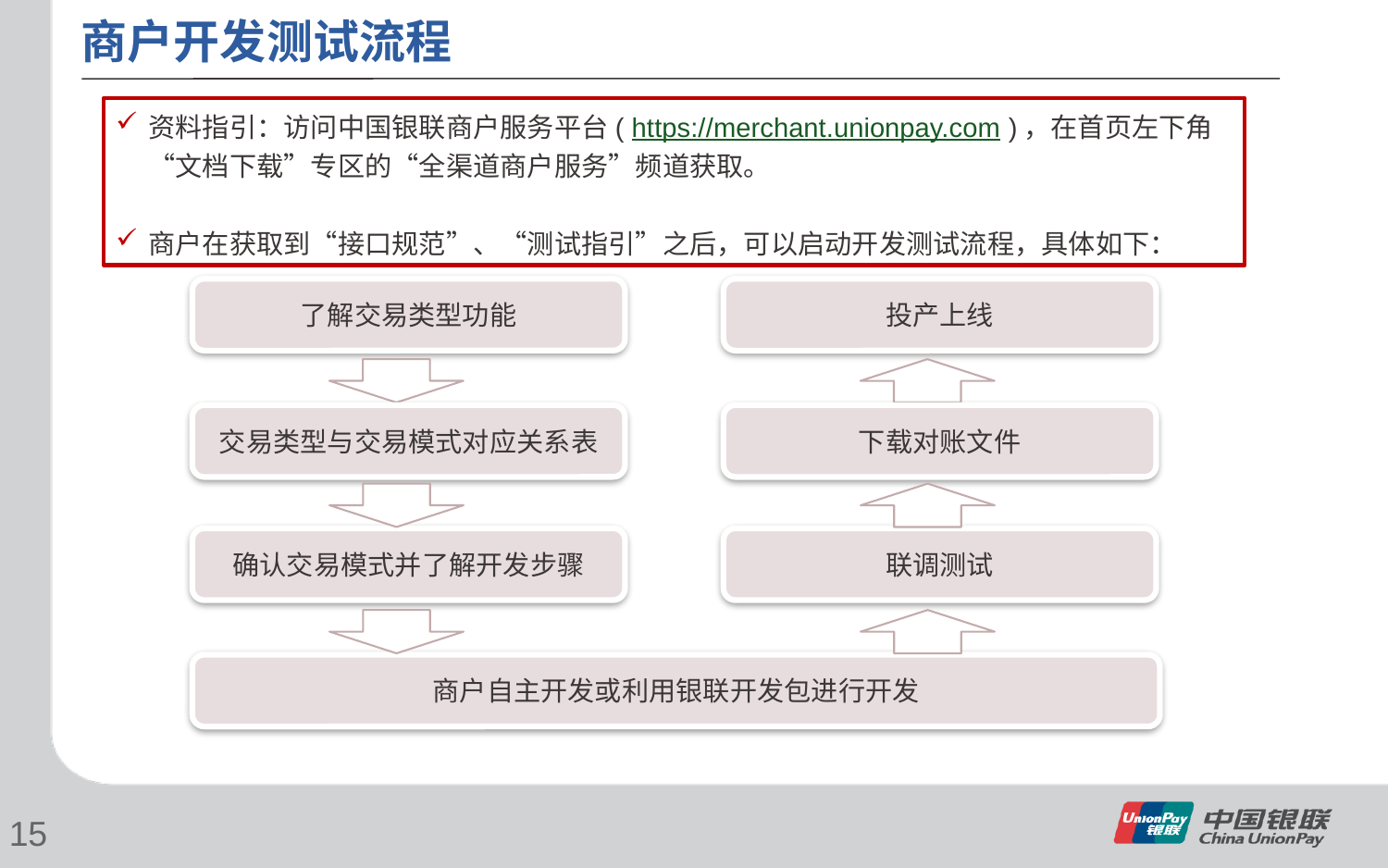

商户开发测试流程

资料指引：访问中国银联商户服务平台( https://merchant.unionpay.com )，在首页左下角“文档下载”专区的“全渠道商户服务”频道获取。

商户在获取到“接口规范”、“测试指引”之后，可以启动开发测试流程，具体如下：
了解交易类型功能
投产上线

交易类型与交易模式对应关系表
下载对账文件

确认交易模式并了解开发步骤
联调测试

商户自主开发或利用银联开发包进行开发